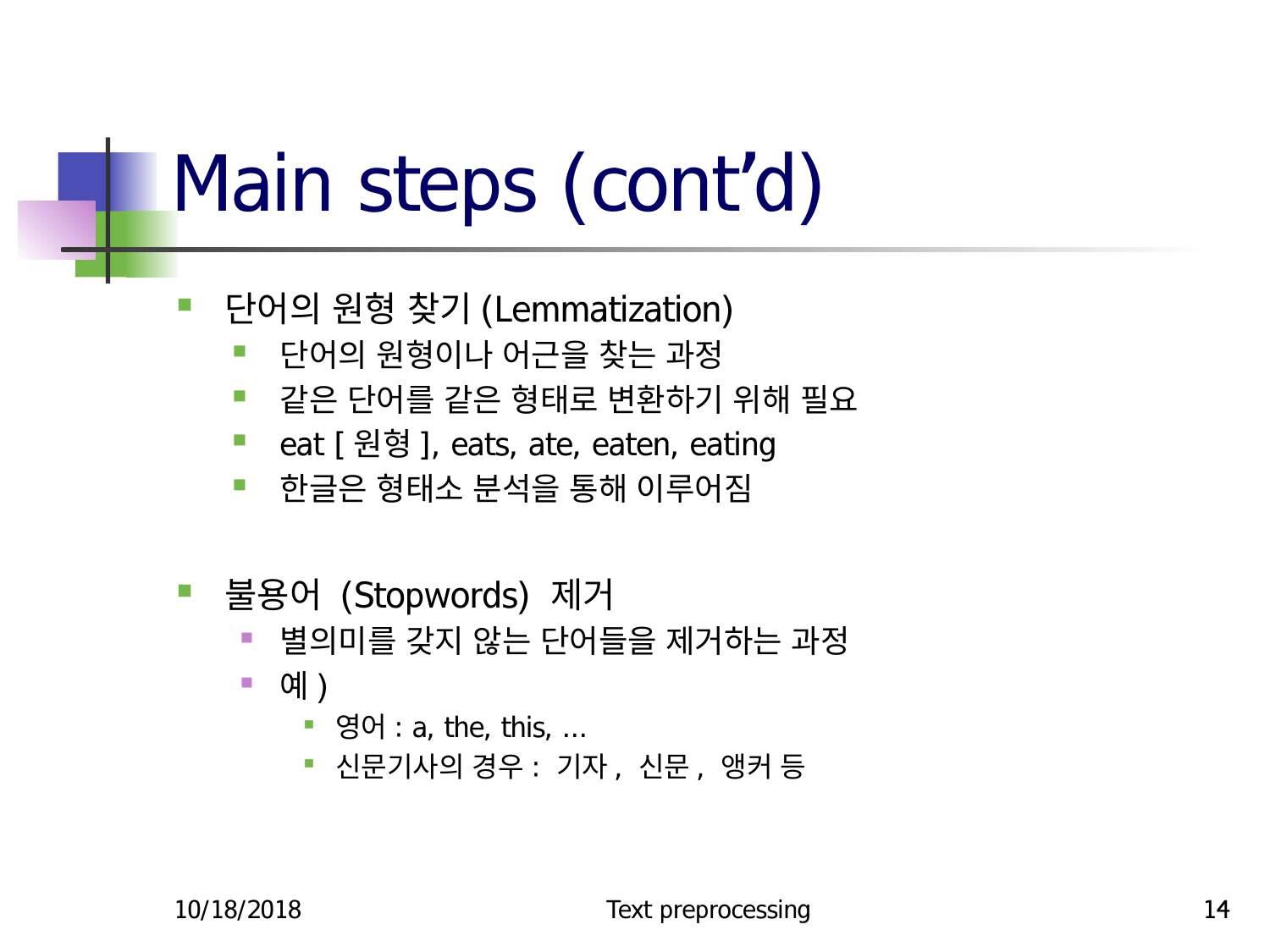

# Main steps (cont’d)
단어의 원형 찾기(Lemmatization)
단어의 원형이나 어근을 찾는 과정
같은 단어를 같은 형태로 변환하기 위해 필요
eat [원형], eats, ate, eaten, eating
한글은 형태소 분석을 통해 이루어짐

불용어 (Stopwords) 제거
별의미를 갖지 않는 단어들을 제거하는 과정
예)
영어: a, the, this, ...
신문기사의 경우: 기자, 신문, 앵커 등
10/18/2018
Text preprocessing
14